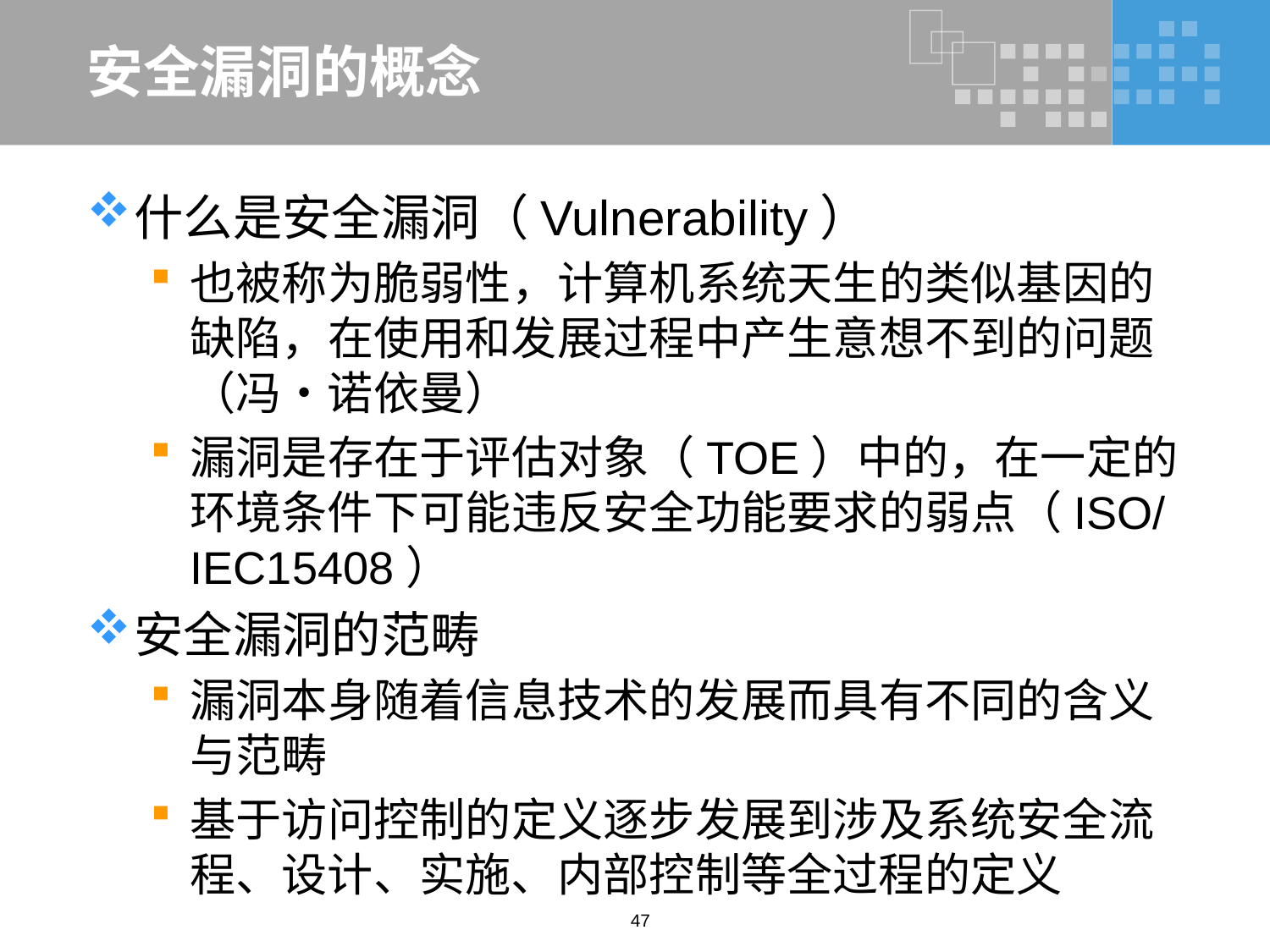

# 安全漏洞的概念
什么是安全漏洞（Vulnerability）
也被称为脆弱性，计算机系统天生的类似基因的缺陷，在使用和发展过程中产生意想不到的问题（冯•诺依曼）
漏洞是存在于评估对象（TOE）中的，在一定的环境条件下可能违反安全功能要求的弱点（ISO/IEC15408）
安全漏洞的范畴
漏洞本身随着信息技术的发展而具有不同的含义与范畴
基于访问控制的定义逐步发展到涉及系统安全流程、设计、实施、内部控制等全过程的定义

47